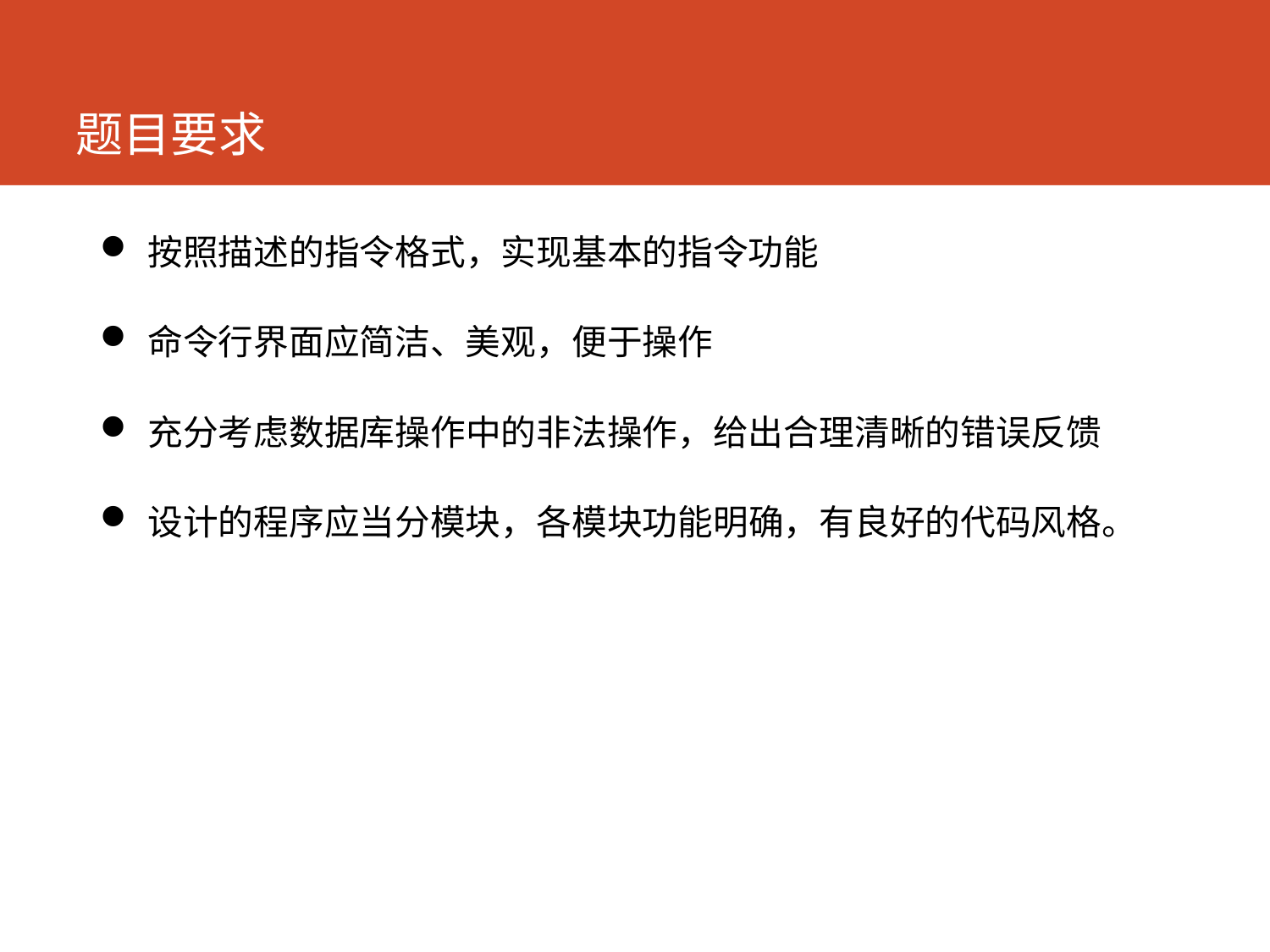

# 题目要求
按照描述的指令格式，实现基本的指令功能
命令行界面应简洁、美观，便于操作
充分考虑数据库操作中的非法操作，给出合理清晰的错误反馈
设计的程序应当分模块，各模块功能明确，有良好的代码风格。